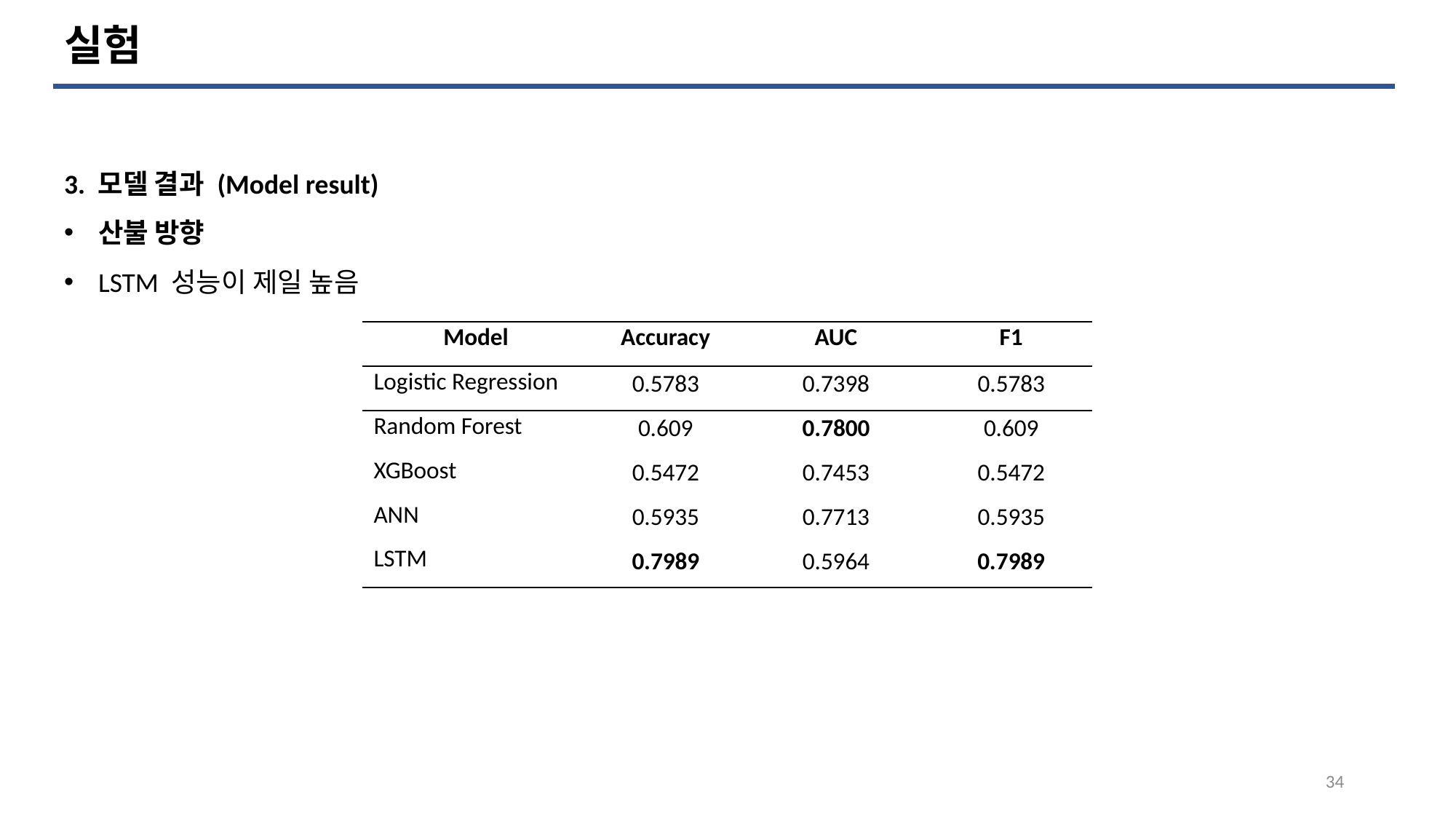

실험
3. 모델 결과 (Model result)
산불 방향
LSTM 성능이 제일 높음

| Model | Accuracy | AUC | F1 |
| --- | --- | --- | --- |
| Logistic Regression | 0.5783 | 0.7398 | 0.5783 |
| Random Forest | 0.609 | 0.7800 | 0.609 |
| XGBoost | 0.5472 | 0.7453 | 0.5472 |
| ANN | 0.5935 | 0.7713 | 0.5935 |
| LSTM | 0.7989 | 0.5964 | 0.7989 |
34